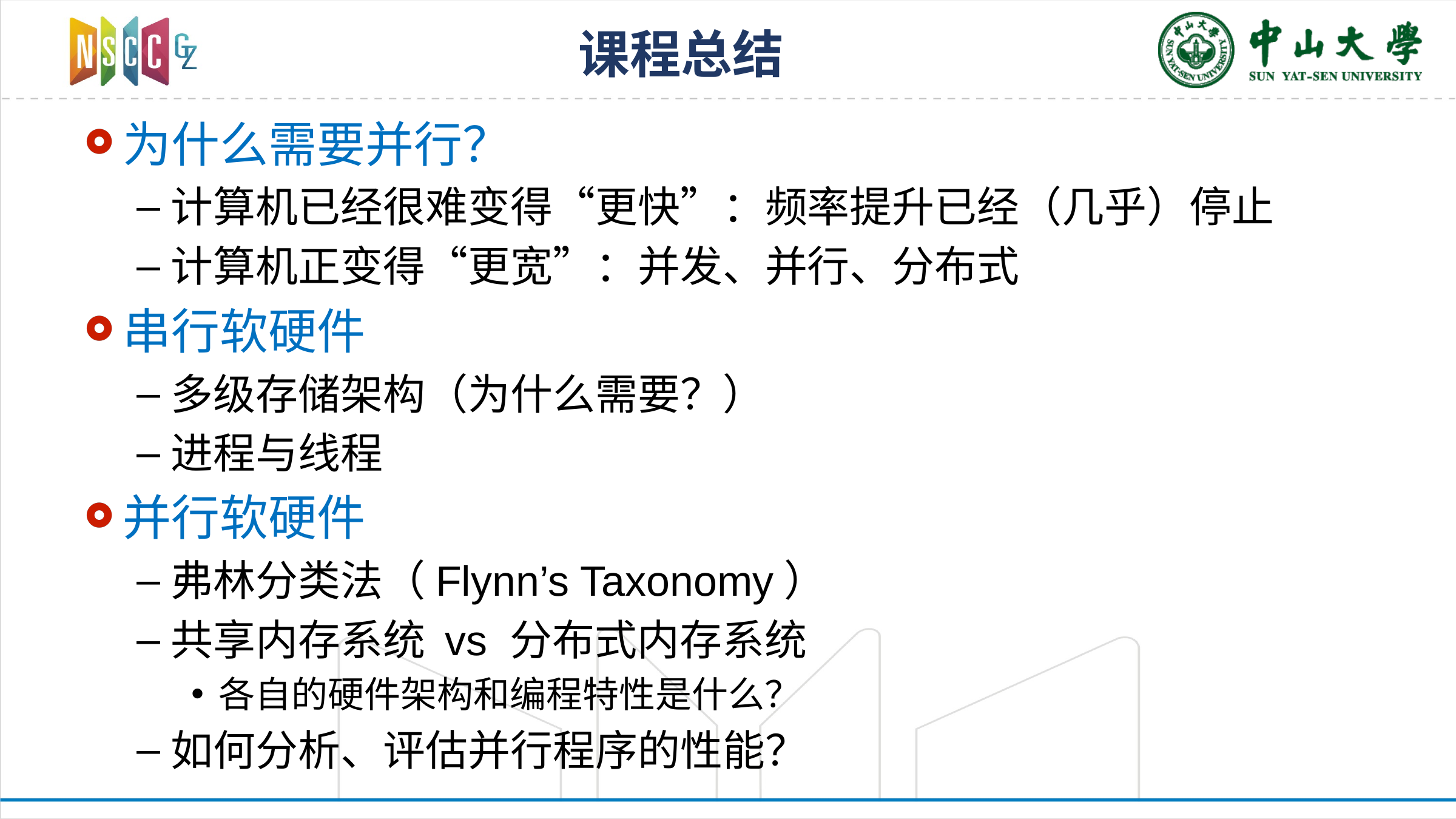

# 课程总结
为什么需要并行？
计算机已经很难变得“更快”：频率提升已经（几乎）停止
计算机正变得“更宽”：并发、并行、分布式
串行软硬件
多级存储架构（为什么需要？）
进程与线程
并行软硬件
弗林分类法（Flynn’s Taxonomy）
共享内存系统 vs 分布式内存系统
各自的硬件架构和编程特性是什么？
如何分析、评估并行程序的性能？

2